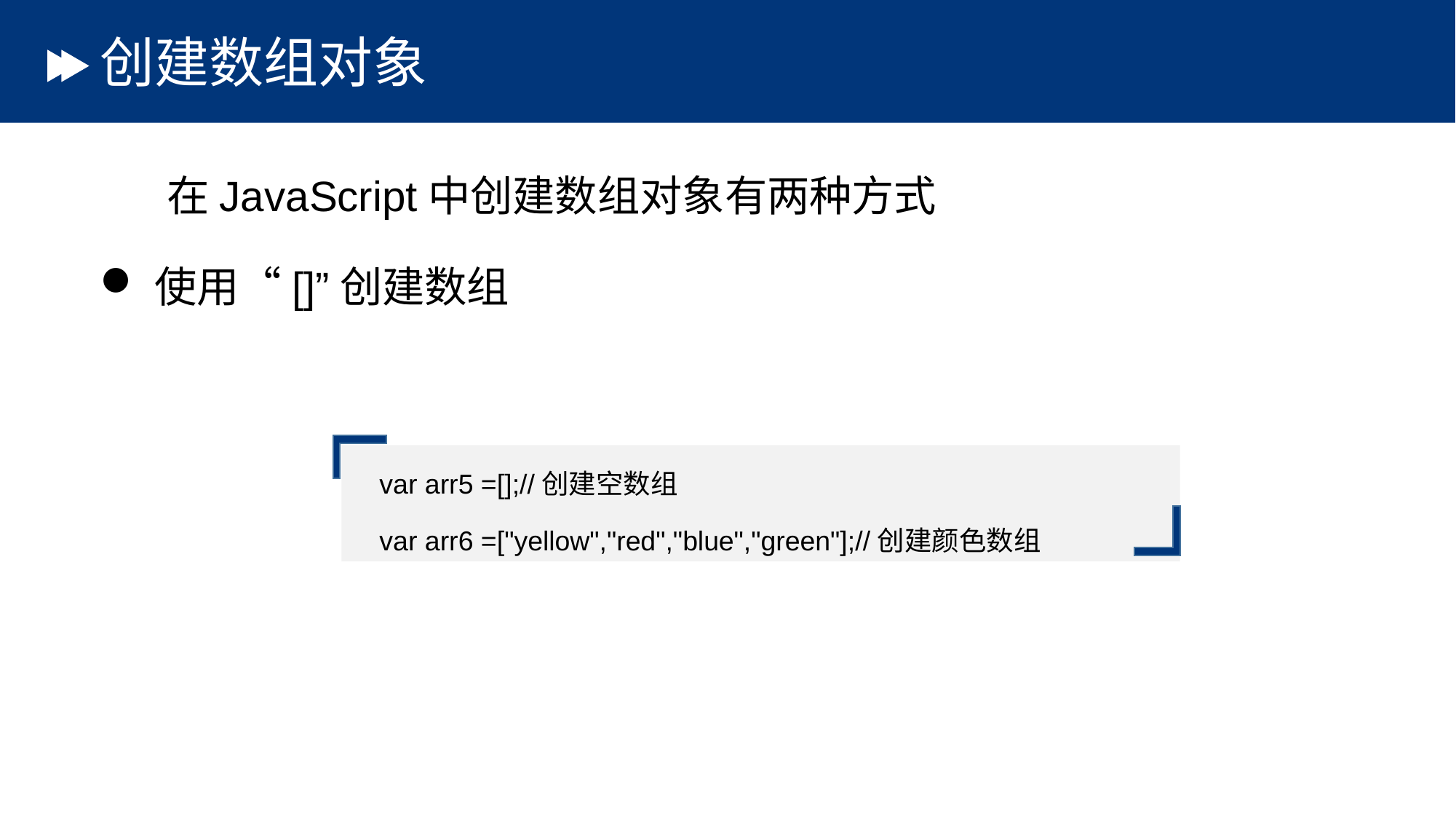

# 创建数组对象
      在JavaScript中创建数组对象有两种方式
使用“[]”创建数组

var arr5 =[];//创建空数组
var arr6 =["yellow","red","blue","green"];//创建颜色数组